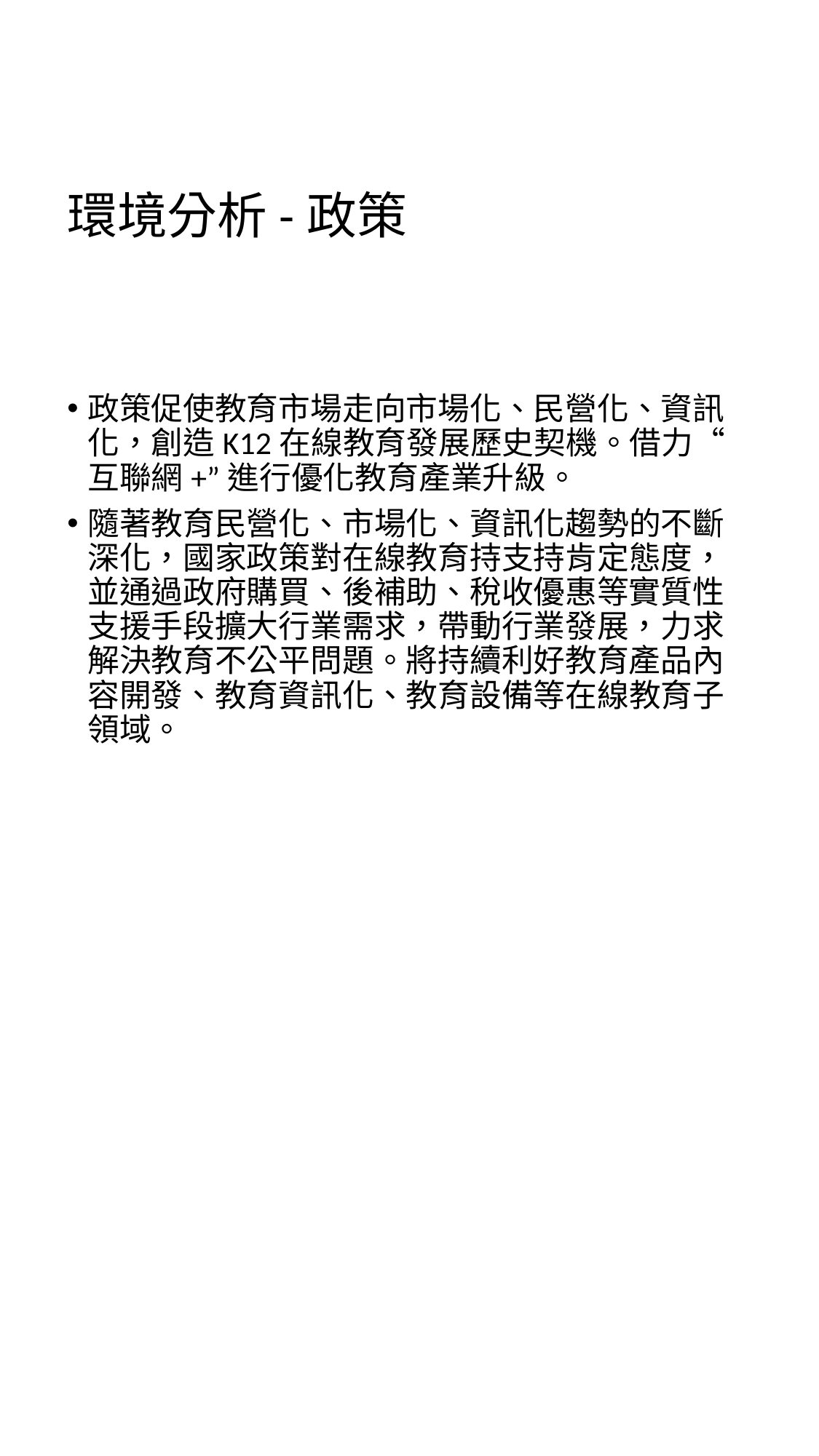

# 環境分析-政策
政策促使教育市場走向市場化、民營化、資訊化，創造K12在線教育發展歷史契機。借力“互聯網+”進行優化教育產業升級。
隨著教育民營化、市場化、資訊化趨勢的不斷深化，國家政策對在線教育持支持肯定態度，並通過政府購買、後補助、稅收優惠等實質性支援手段擴大行業需求，帶動行業發展，力求解決教育不公平問題。將持續利好教育產品內容開發、教育資訊化、教育設備等在線教育子領域。